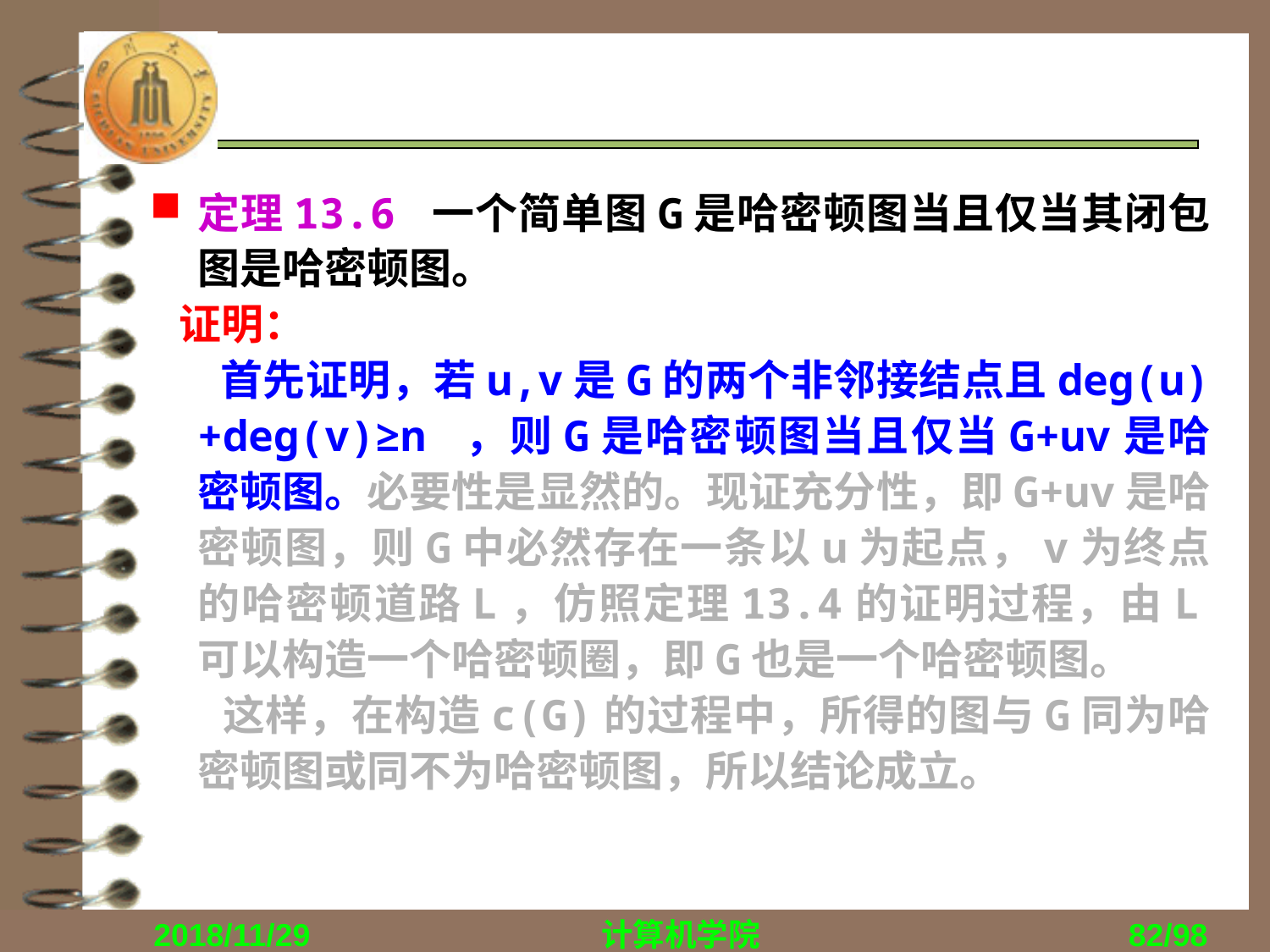

#
定理13.6 一个简单图G是哈密顿图当且仅当其闭包图是哈密顿图。
  证明：
      首先证明，若u,v是G的两个非邻接结点且deg(u)+deg(v)≥n ，则G是哈密顿图当且仅当G+uv是哈密顿图。必要性是显然的。现证充分性，即G+uv是哈密顿图，则G中必然存在一条以u为起点，v为终点的哈密顿道路L，仿照定理13.4的证明过程，由L可以构造一个哈密顿圈，即G也是一个哈密顿图。
      这样，在构造c(G)的过程中，所得的图与G同为哈密顿图或同不为哈密顿图，所以结论成立。
2018/11/29
计算机学院
82/98